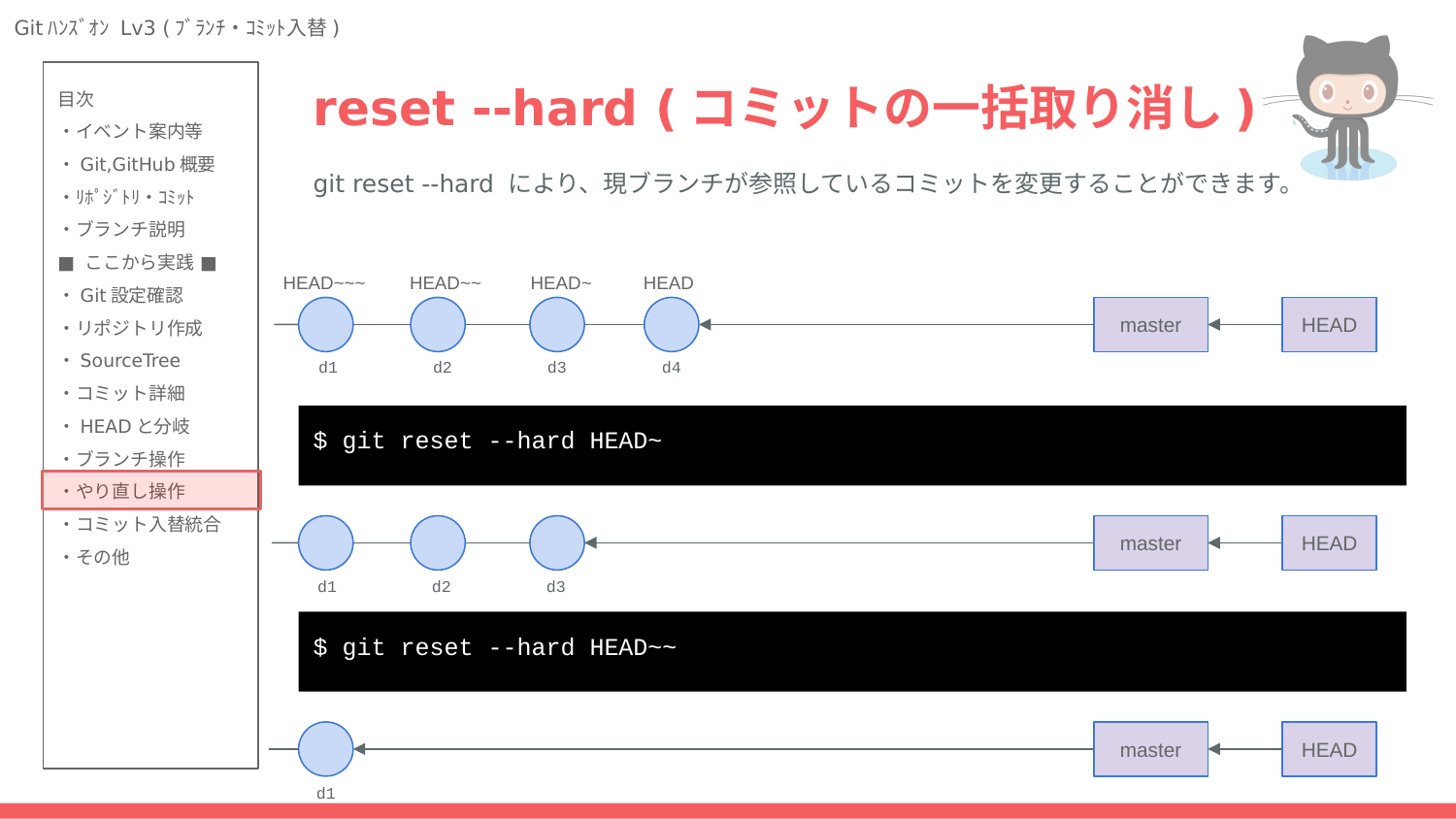

# reset --hard (コミットの一括取り消し)
git reset --hard により、現ブランチが参照しているコミットを変更することができます。
HEAD~~~
HEAD~~
HEAD~
HEAD

master
HEAD
d2
d4
d1
d3
$ git reset --hard HEAD~

master
HEAD
d2
d1
d3
$ git reset --hard HEAD~~

master
HEAD
d1